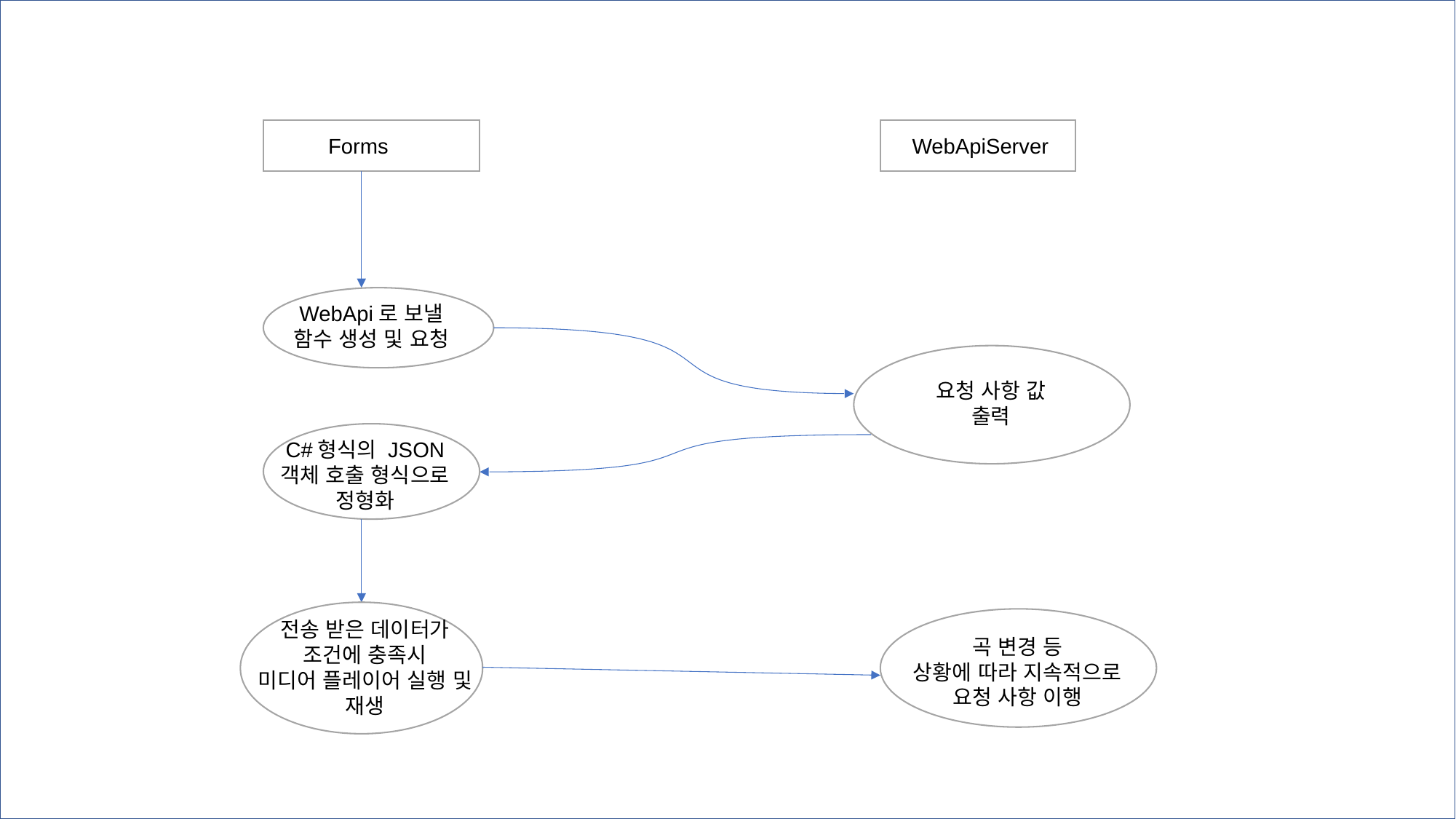

Forms
WebApiServer

WebApi로 보낼
함수 생성 및 요청

요청 사항 값
출력

C#형식의 JSON
객체 호출 형식으로
정형화

전송 받은 데이터가
조건에 충족시
미디어 플레이어 실행 및 재생
곡 변경 등
상황에 따라 지속적으로
요청 사항 이행